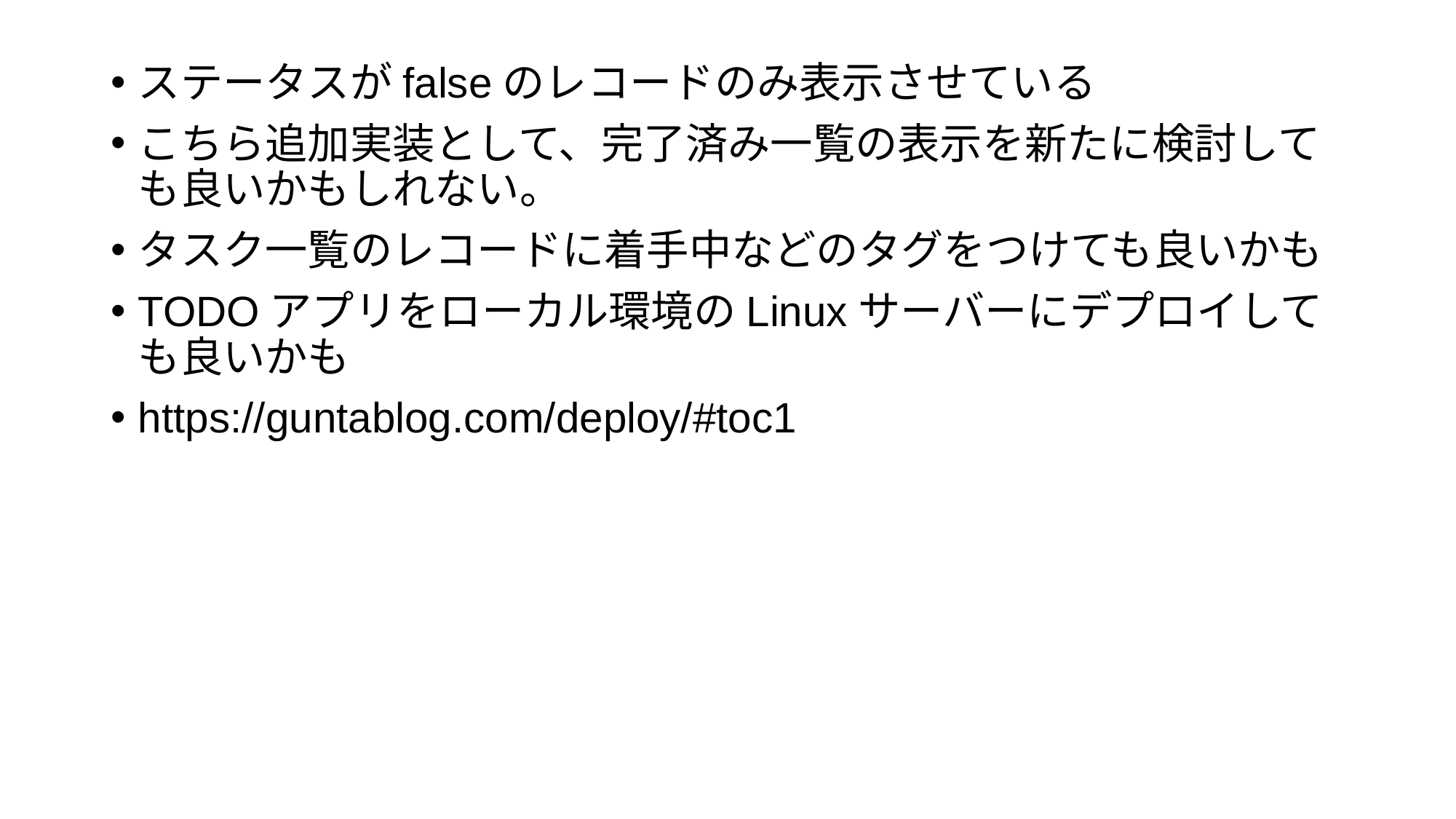

ステータスがfalseのレコードのみ表示させている
こちら追加実装として、完了済み一覧の表示を新たに検討しても良いかもしれない。
タスク一覧のレコードに着手中などのタグをつけても良いかも
TODOアプリをローカル環境のLinuxサーバーにデプロイしても良いかも
https://guntablog.com/deploy/#toc1